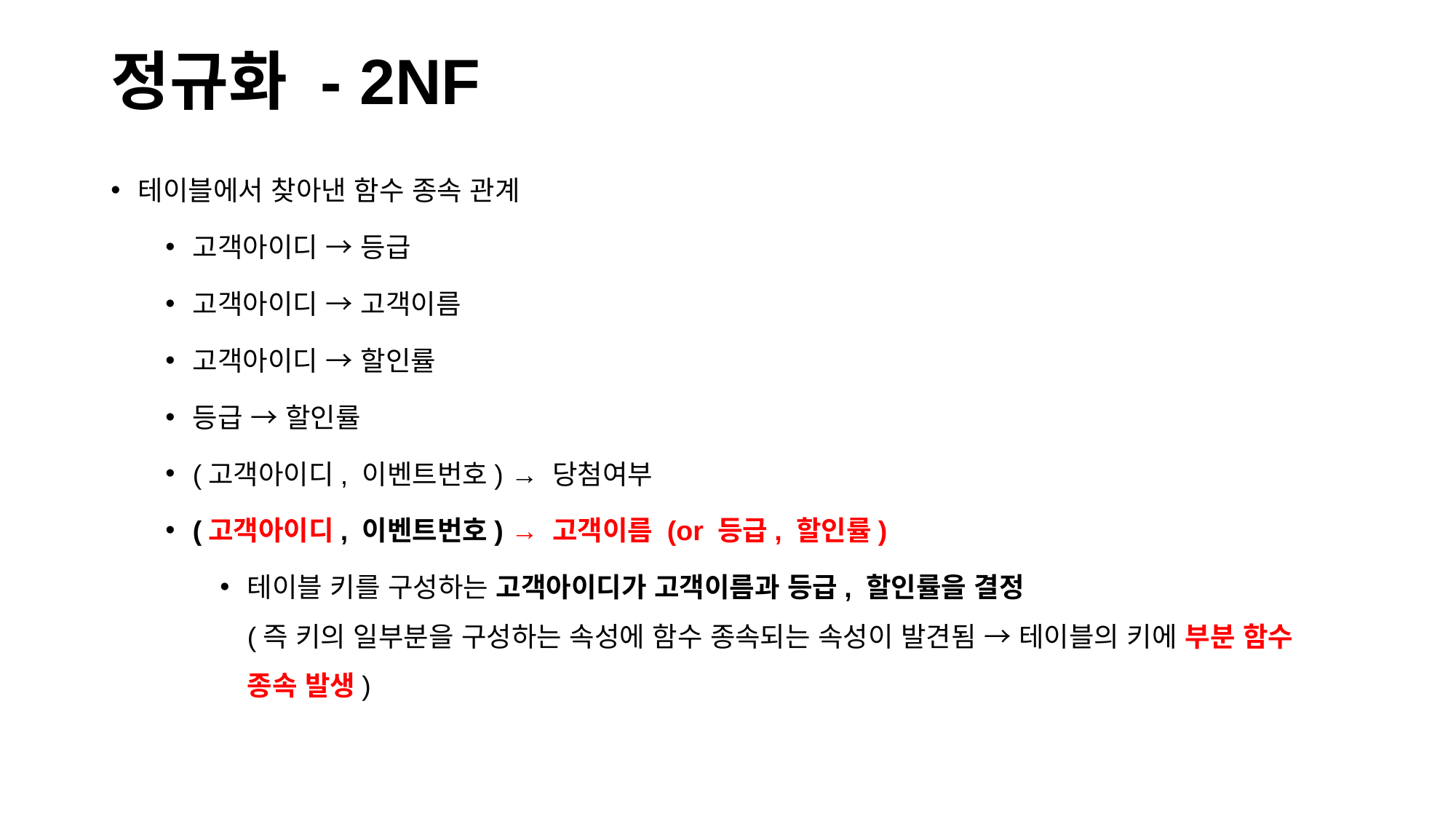

# 정규화 - 2NF
테이블에서 찾아낸 함수 종속 관계
고객아이디 → 등급
고객아이디 → 고객이름
고객아이디 → 할인률
등급 → 할인률
(고객아이디, 이벤트번호) → 당첨여부
(고객아이디, 이벤트번호) → 고객이름 (or 등급, 할인률)
테이블 키를 구성하는 고객아이디가 고객이름과 등급, 할인률을 결정
(즉 키의 일부분을 구성하는 속성에 함수 종속되는 속성이 발견됨 → 테이블의 키에 부분 함수 종속 발생)